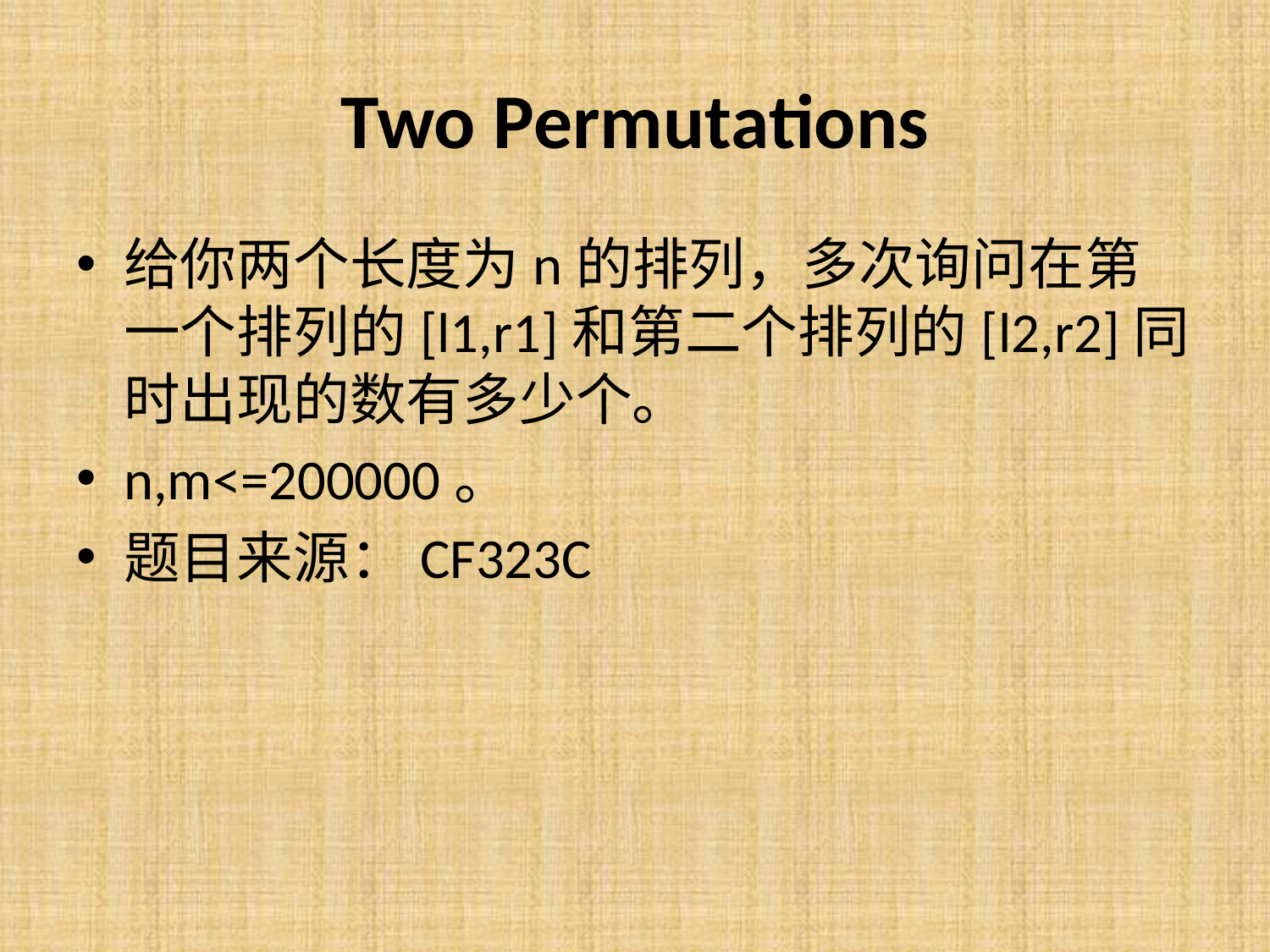

# Two Permutations
给你两个长度为n的排列，多次询问在第一个排列的[l1,r1]和第二个排列的[l2,r2]同时出现的数有多少个。
n,m<=200000。
题目来源：CF323C